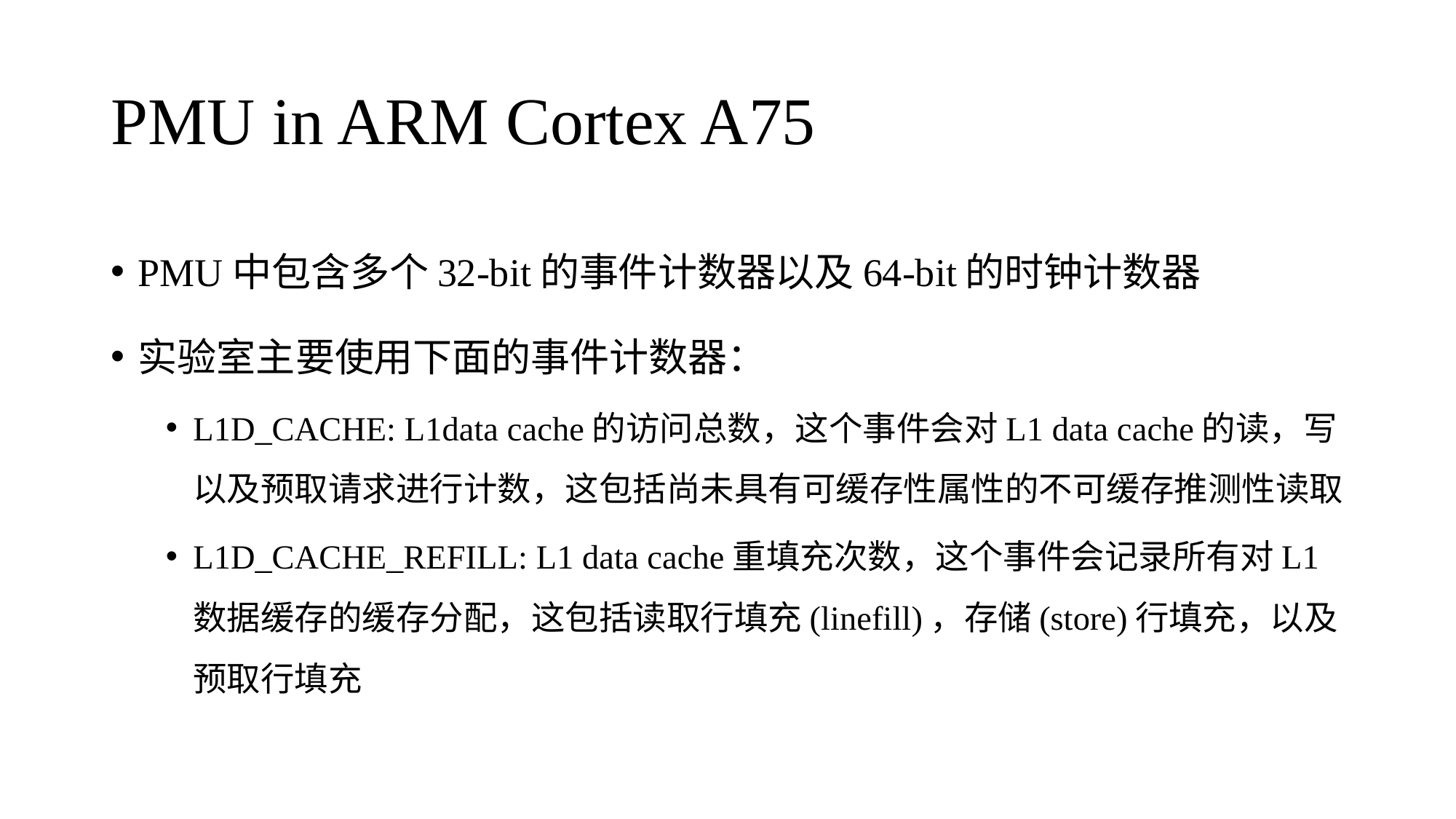

# PMU in ARM Cortex A75
PMU中包含多个32-bit的事件计数器以及64-bit的时钟计数器
实验室主要使用下面的事件计数器：
L1D_CACHE: L1data cache的访问总数，这个事件会对L1 data cache的读，写以及预取请求进行计数，这包括尚未具有可缓存性属性的不可缓存推测性读取
L1D_CACHE_REFILL: L1 data cache重填充次数，这个事件会记录所有对L1 数据缓存的缓存分配，这包括读取行填充(linefill)，存储(store)行填充，以及预取行填充